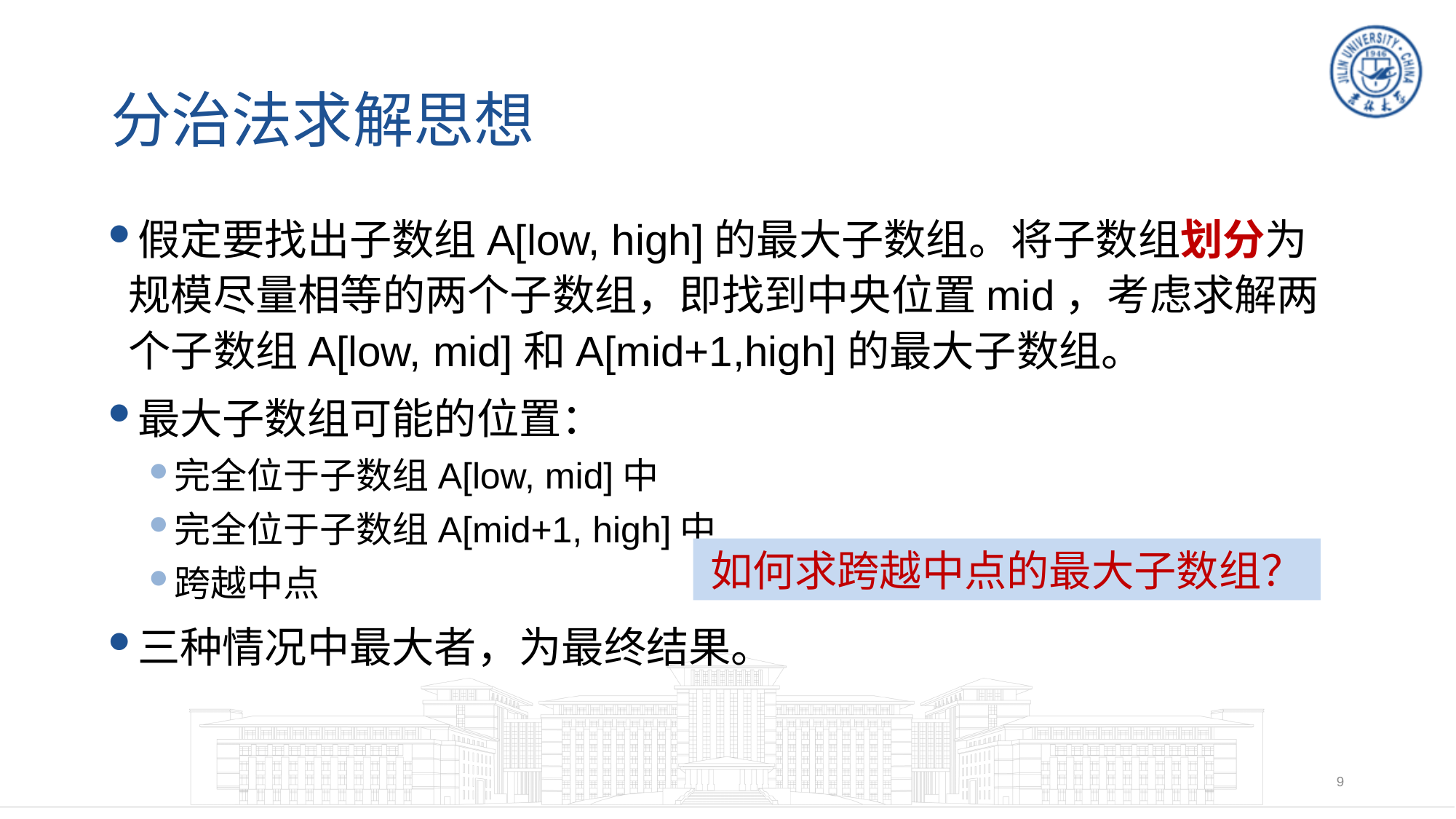

# 分治法求解思想
假定要找出子数组A[low, high]的最大子数组。将子数组划分为规模尽量相等的两个子数组，即找到中央位置mid，考虑求解两个子数组A[low, mid]和A[mid+1,high]的最大子数组。
最大子数组可能的位置：
完全位于子数组A[low, mid]中
完全位于子数组A[mid+1, high]中
跨越中点
三种情况中最大者，为最终结果。

如何求跨越中点的最大子数组？
9